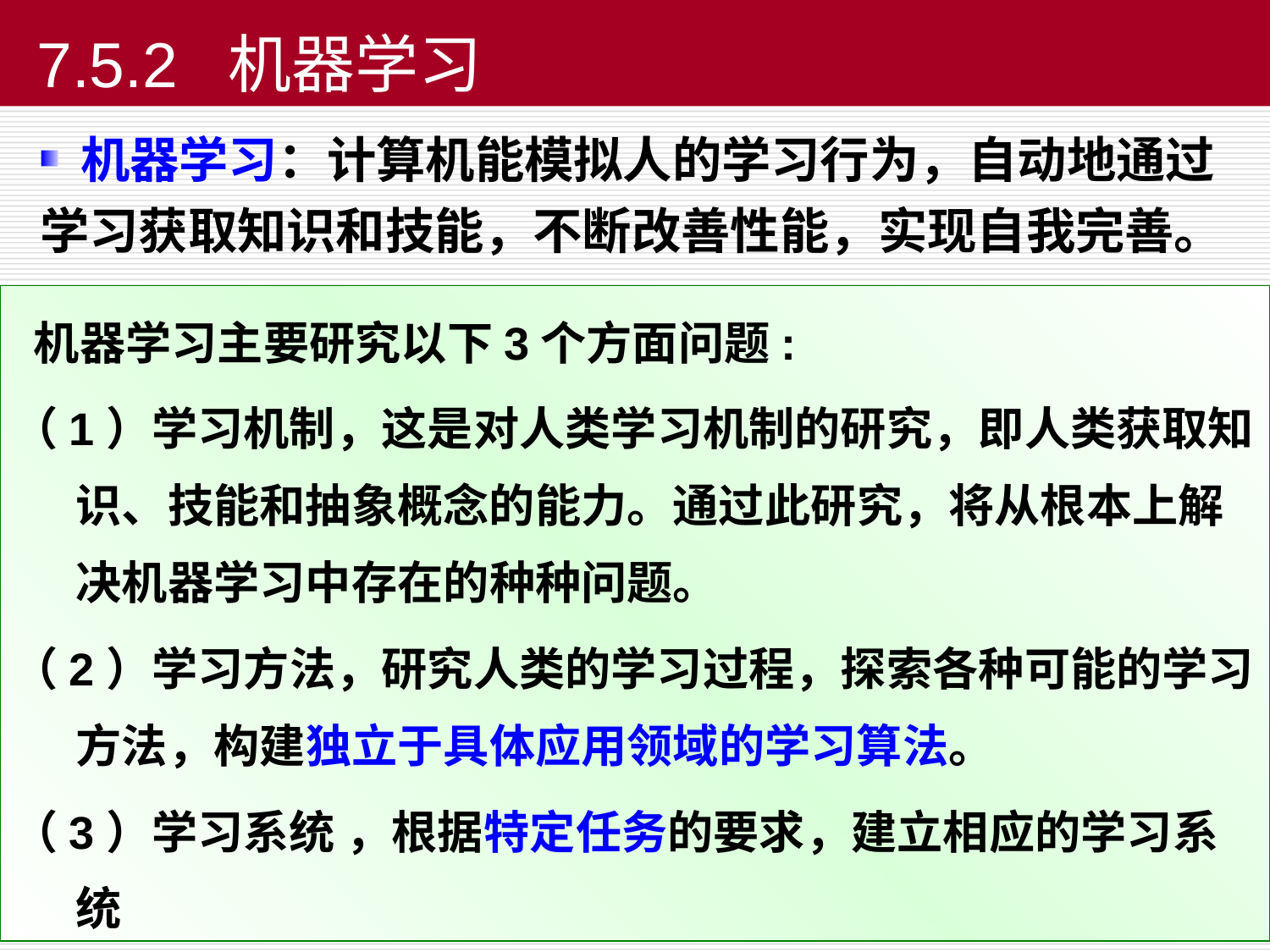

7.5.2  机器学习
 机器学习：计算机能模拟人的学习行为，自动地通过学习获取知识和技能，不断改善性能，实现自我完善。
 机器学习主要研究以下3个方面问题:
（1）学习机制，这是对人类学习机制的研究，即人类获取知识、技能和抽象概念的能力。通过此研究，将从根本上解决机器学习中存在的种种问题。
（2）学习方法，研究人类的学习过程，探索各种可能的学习方法，构建独立于具体应用领域的学习算法。
（3）学习系统 ，根据特定任务的要求，建立相应的学习系统
56